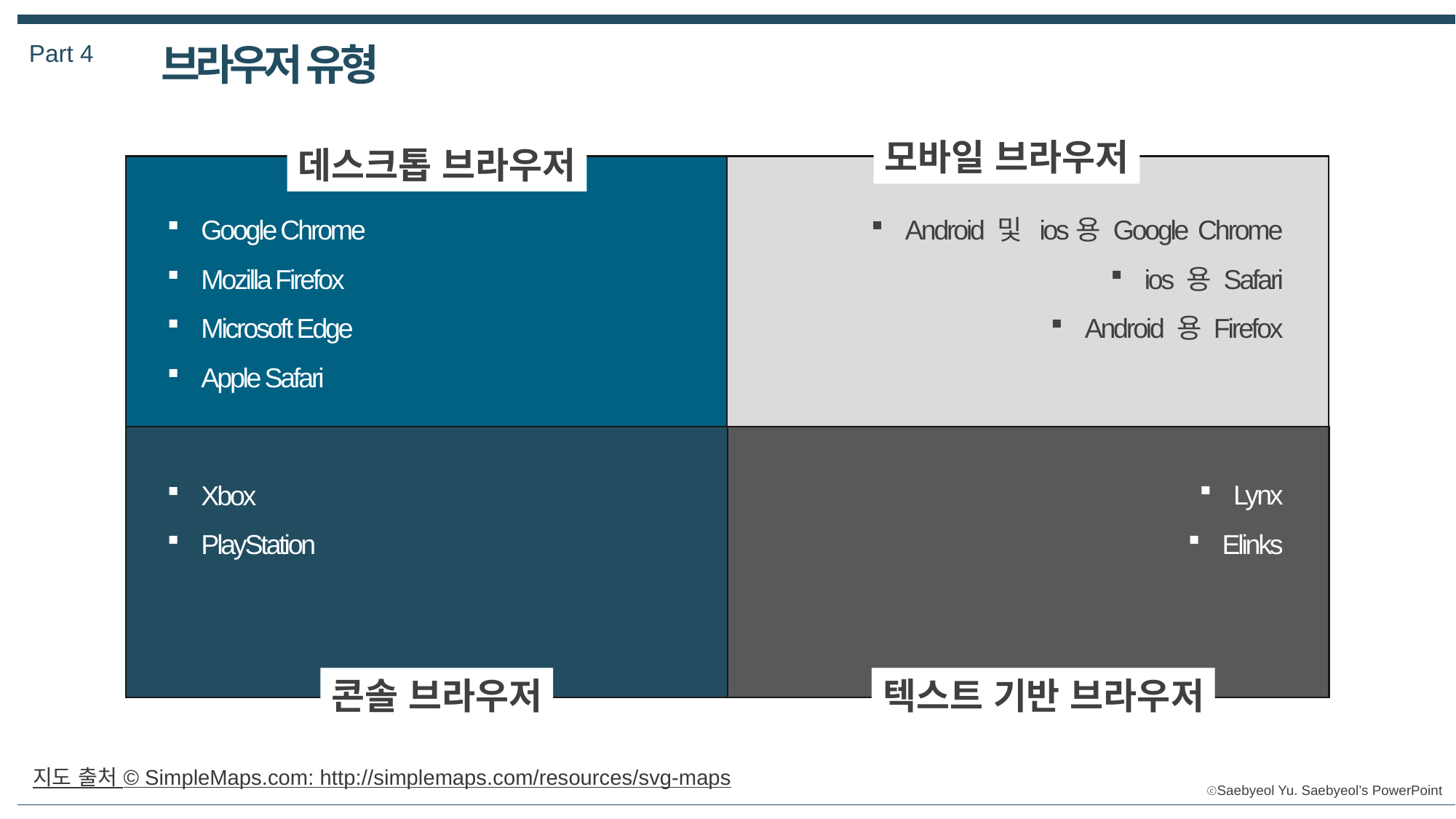

Part 4
브라우저 유형
모바일 브라우저
데스크톱 브라우저

Google Chrome
Mozilla Firefox
Microsoft Edge
Apple Safari
Android 및  ios용 Google  Chrome
ios 용 Safari
Android 용 Firefox

Lynx
Elinks

Xbox
PlayStation
콘솔 브라우저
텍스트 기반 브라우저
지도 출처 © SimpleMaps.com: http://simplemaps.com/resources/svg-maps